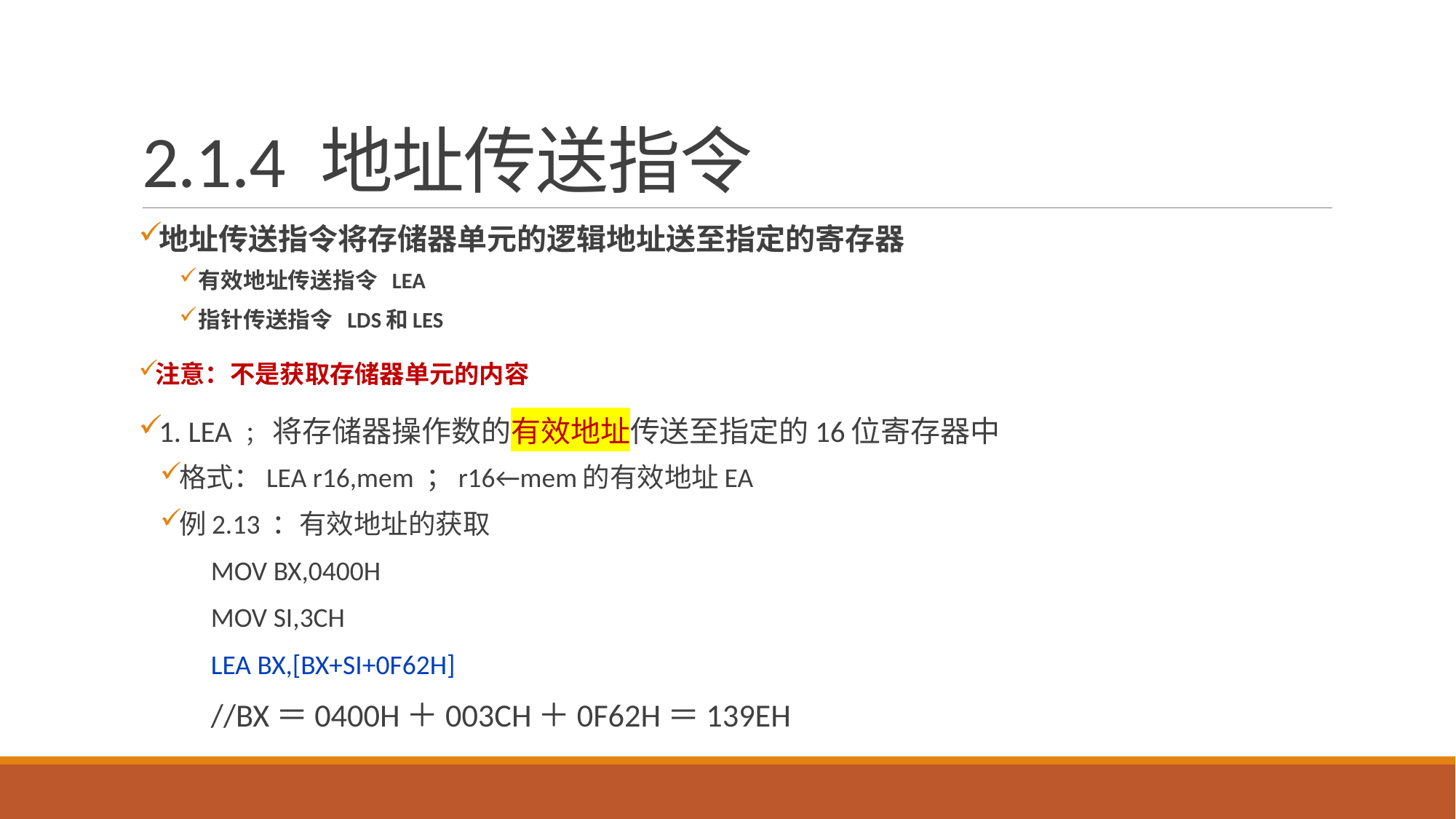

# 2.1.4 地址传送指令
地址传送指令将存储器单元的逻辑地址送至指定的寄存器
有效地址传送指令  LEA
指针传送指令  LDS和LES
注意：不是获取存储器单元的内容
1. LEA ； 将存储器操作数的有效地址传送至指定的16位寄存器中
格式：LEA r16,mem ；r16←mem的有效地址EA
例2.13 ：有效地址的获取
MOV BX,0400H
MOV SI,3CH
LEA BX,[BX+SI+0F62H]
//BX＝0400H＋003CH＋0F62H＝139EH